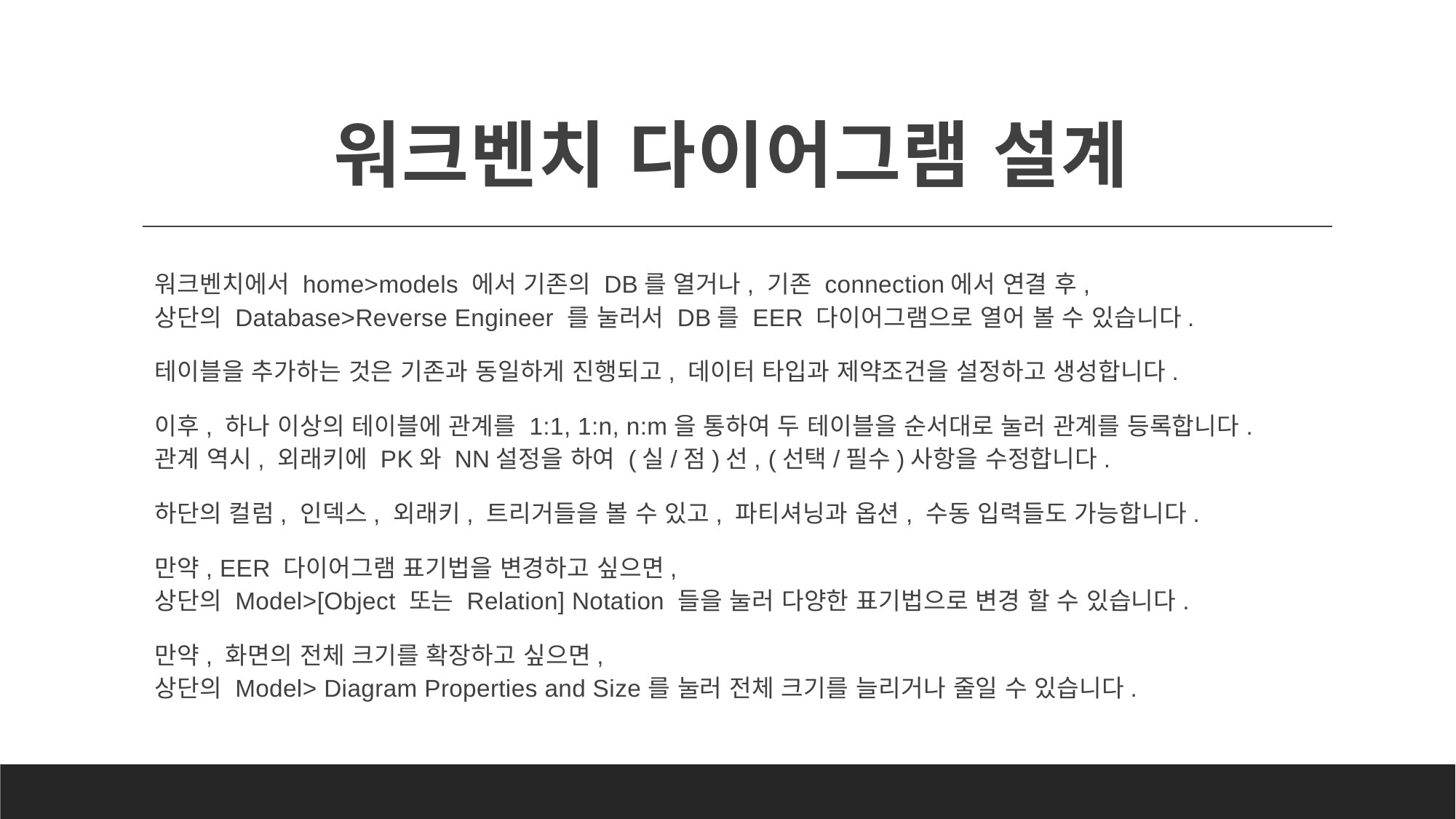

# 워크벤치 다이어그램 설계
워크벤치에서 home>models 에서 기존의 DB를 열거나, 기존 connection에서 연결 후,
상단의 Database>Reverse Engineer 를 눌러서 DB를 EER 다이어그램으로 열어 볼 수 있습니다.
테이블을 추가하는 것은 기존과 동일하게 진행되고, 데이터 타입과 제약조건을 설정하고 생성합니다.
이후, 하나 이상의 테이블에 관계를 1:1, 1:n, n:m을 통하여 두 테이블을 순서대로 눌러 관계를 등록합니다.
관계 역시, 외래키에 PK와 NN설정을 하여 (실/점)선, (선택/필수)사항을 수정합니다.
하단의 컬럼, 인덱스, 외래키, 트리거들을 볼 수 있고, 파티셔닝과 옵션, 수동 입력들도 가능합니다.
만약, EER 다이어그램 표기법을 변경하고 싶으면,
상단의 Model>[Object 또는 Relation] Notation 들을 눌러 다양한 표기법으로 변경 할 수 있습니다.
만약, 화면의 전체 크기를 확장하고 싶으면,
상단의 Model> Diagram Properties and Size를 눌러 전체 크기를 늘리거나 줄일 수 있습니다.